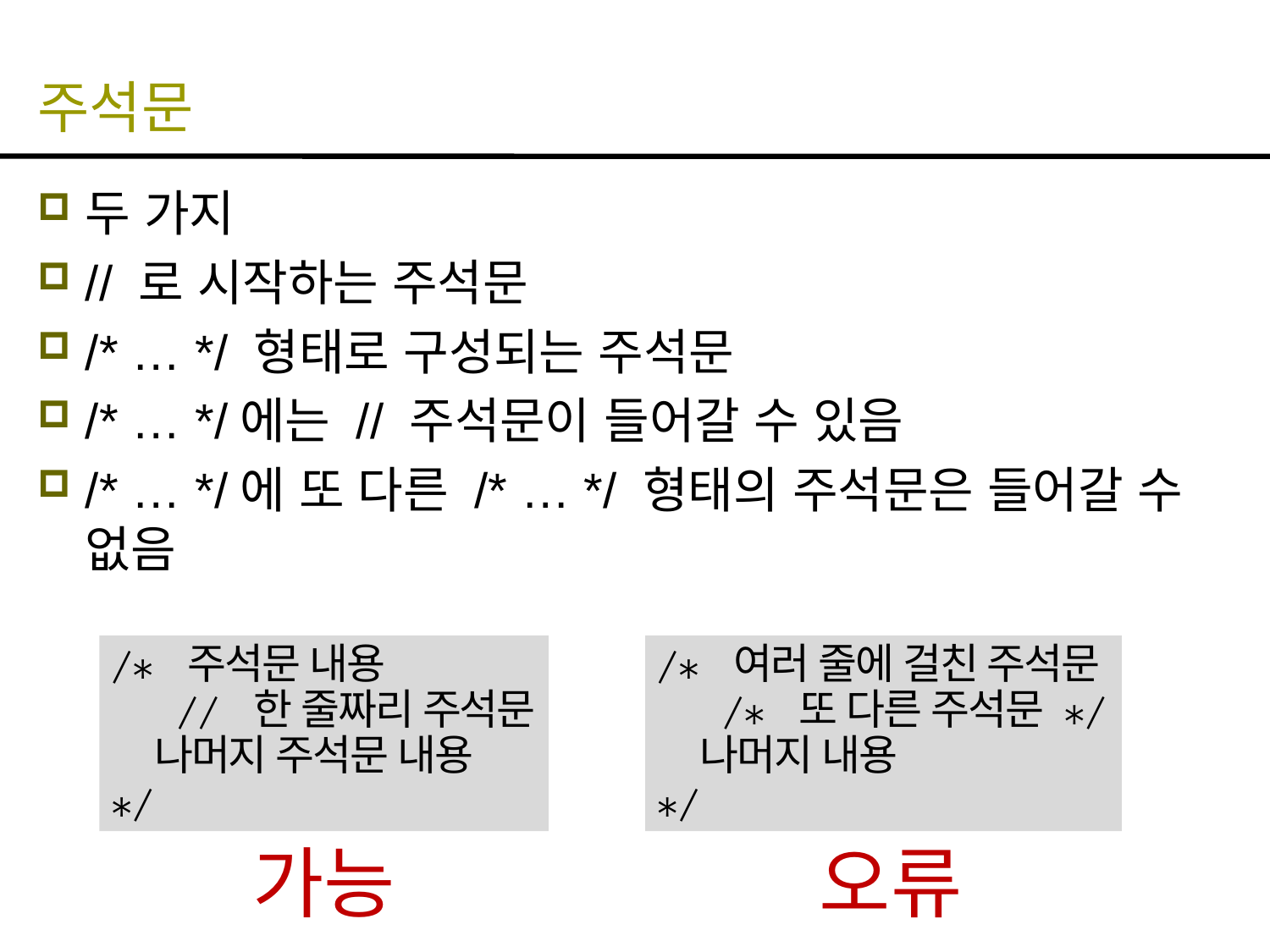

# 주석문
두 가지
// 로 시작하는 주석문
/* … */ 형태로 구성되는 주석문
/* … */에는 // 주석문이 들어갈 수 있음
/* … */에 또 다른 /* … */ 형태의 주석문은 들어갈 수 없음
/* 주석문 내용
   // 한 줄짜리 주석문
   나머지 주석문 내용
*/
/* 여러 줄에 걸친 주석문
   /* 또 다른 주석문 */
   나머지 내용
*/
가능
오류